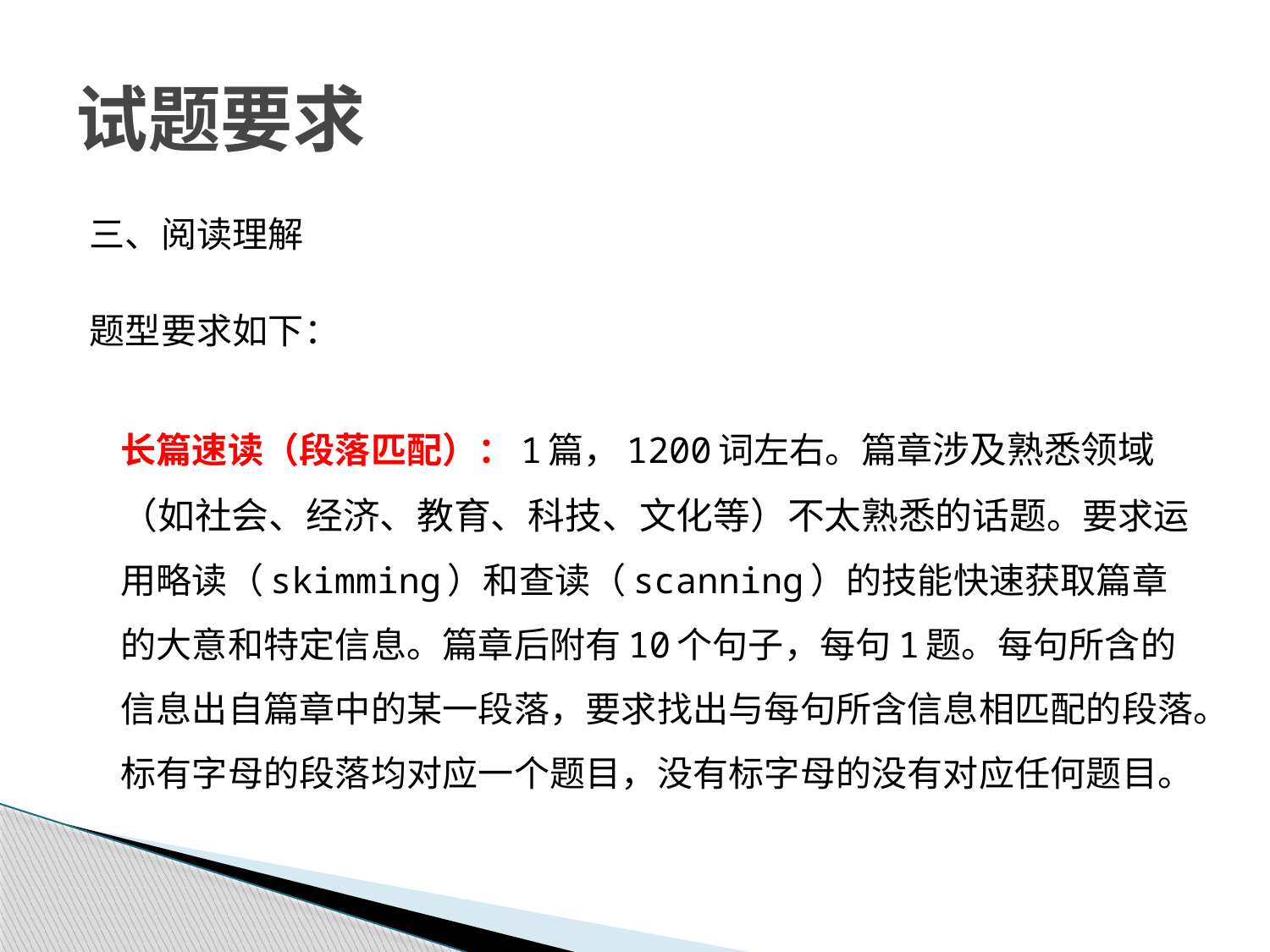

# 试题要求
三、阅读理解

题型要求如下：

长篇速读（段落匹配）：1篇，1200词左右。篇章涉及熟悉领域（如社会、经济、教育、科技、文化等）不太熟悉的话题。要求运用略读（skimming）和查读（scanning）的技能快速获取篇章的大意和特定信息。篇章后附有10个句子，每句1题。每句所含的信息出自篇章中的某一段落，要求找出与每句所含信息相匹配的段落。标有字母的段落均对应一个题目，没有标字母的没有对应任何题目。